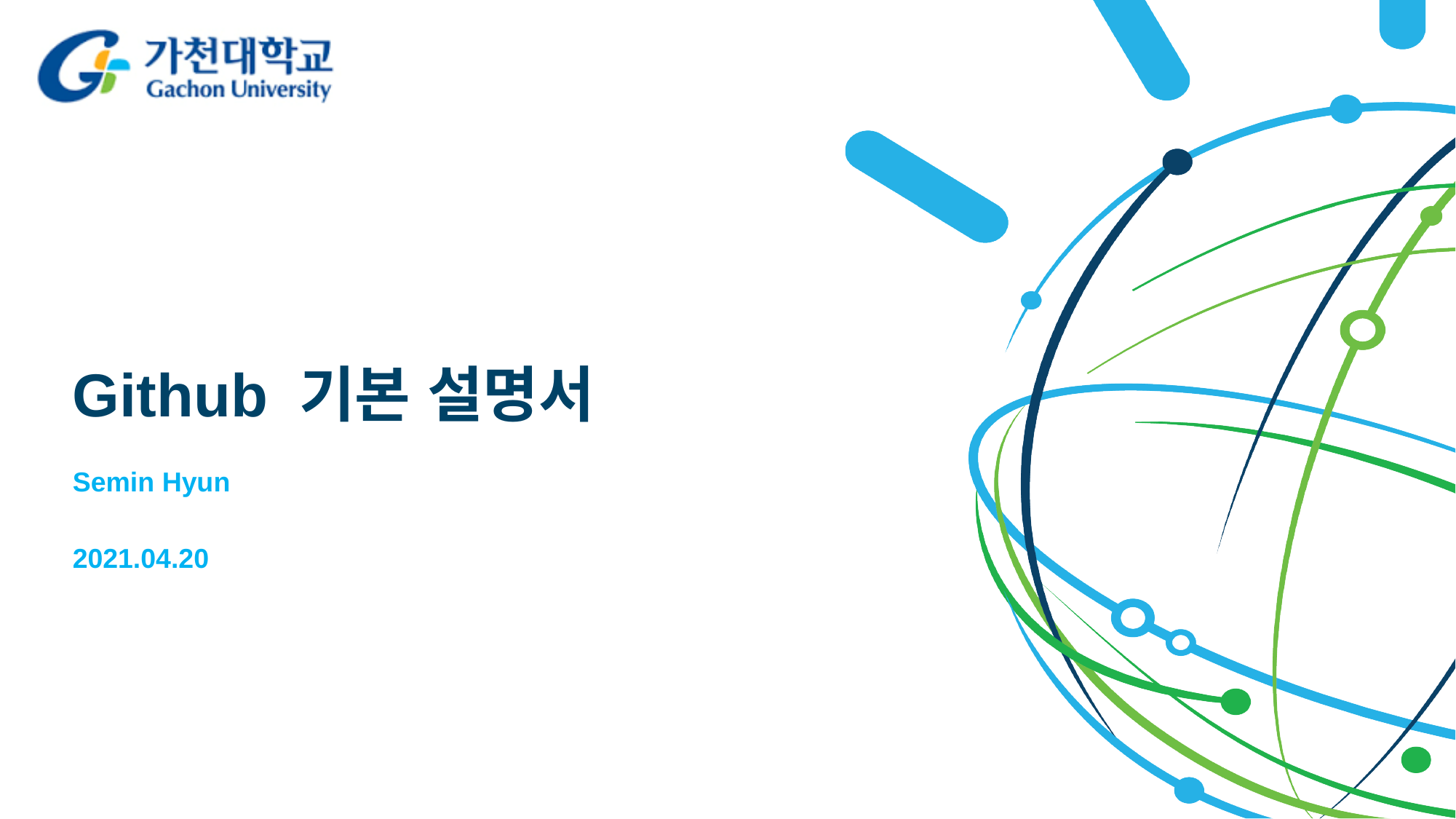

# Github 기본 설명서
Semin Hyun

2021.04.20